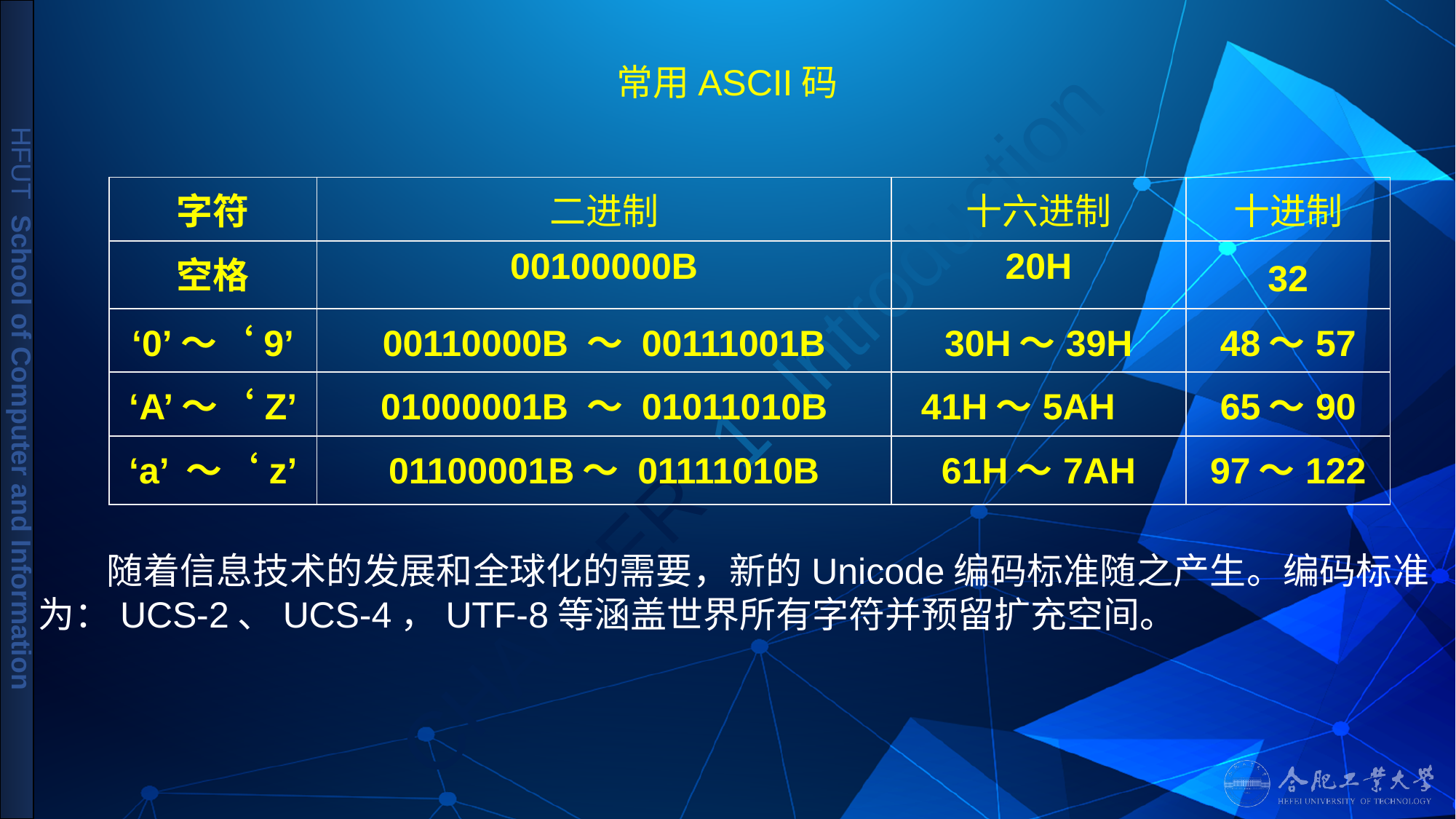

# 常用ASCII码
| 字符 | 二进制 | 十六进制 | 十进制 |
| --- | --- | --- | --- |
| 空格 | 00100000B | 20H | 32 |
| ‘0’～‘9’ | 00110000B ～ 00111001B | 30H～39H | 48～57 |
| ‘A’～‘Z’ | 01000001B ～ 01011010B | 41H～5AH | 65～90 |
| ‘a’ ～‘z’ | 01100001B～ 01111010B | 61H～7AH | 97～122 |
       随着信息技术的发展和全球化的需要，新的Unicode编码标准随之产生。编码标准为：UCS-2、UCS-4，UTF-8等涵盖世界所有字符并预留扩充空间。